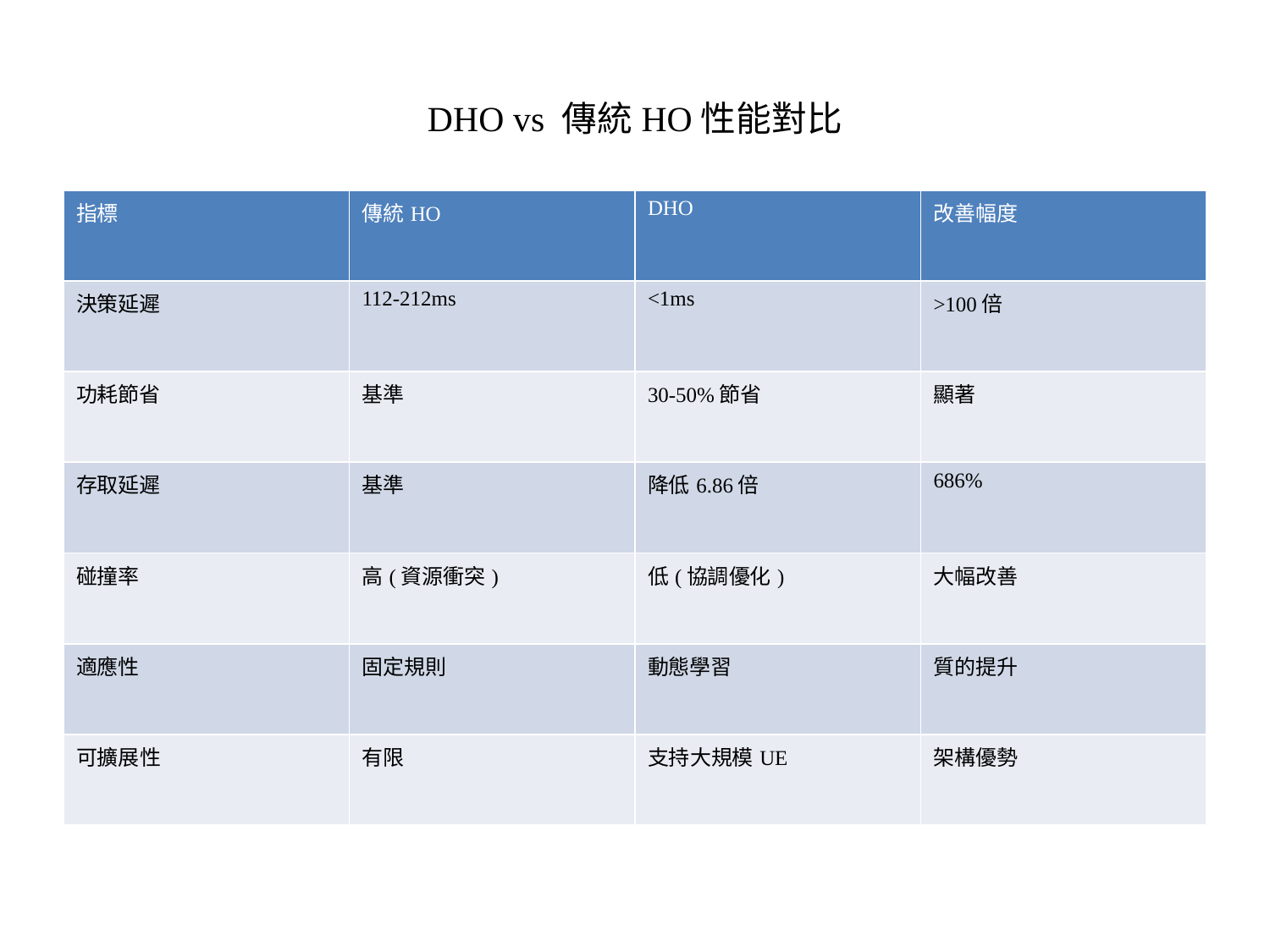

# DHO vs 傳統HO性能對比
| 指標 | 傳統HO | DHO | 改善幅度 |
| --- | --- | --- | --- |
| 決策延遲 | 112-212ms | <1ms | >100倍 |
| 功耗節省 | 基準 | 30-50%節省 | 顯著 |
| 存取延遲 | 基準 | 降低6.86倍 | 686% |
| 碰撞率 | 高(資源衝突) | 低(協調優化) | 大幅改善 |
| 適應性 | 固定規則 | 動態學習 | 質的提升 |
| 可擴展性 | 有限 | 支持大規模UE | 架構優勢 |